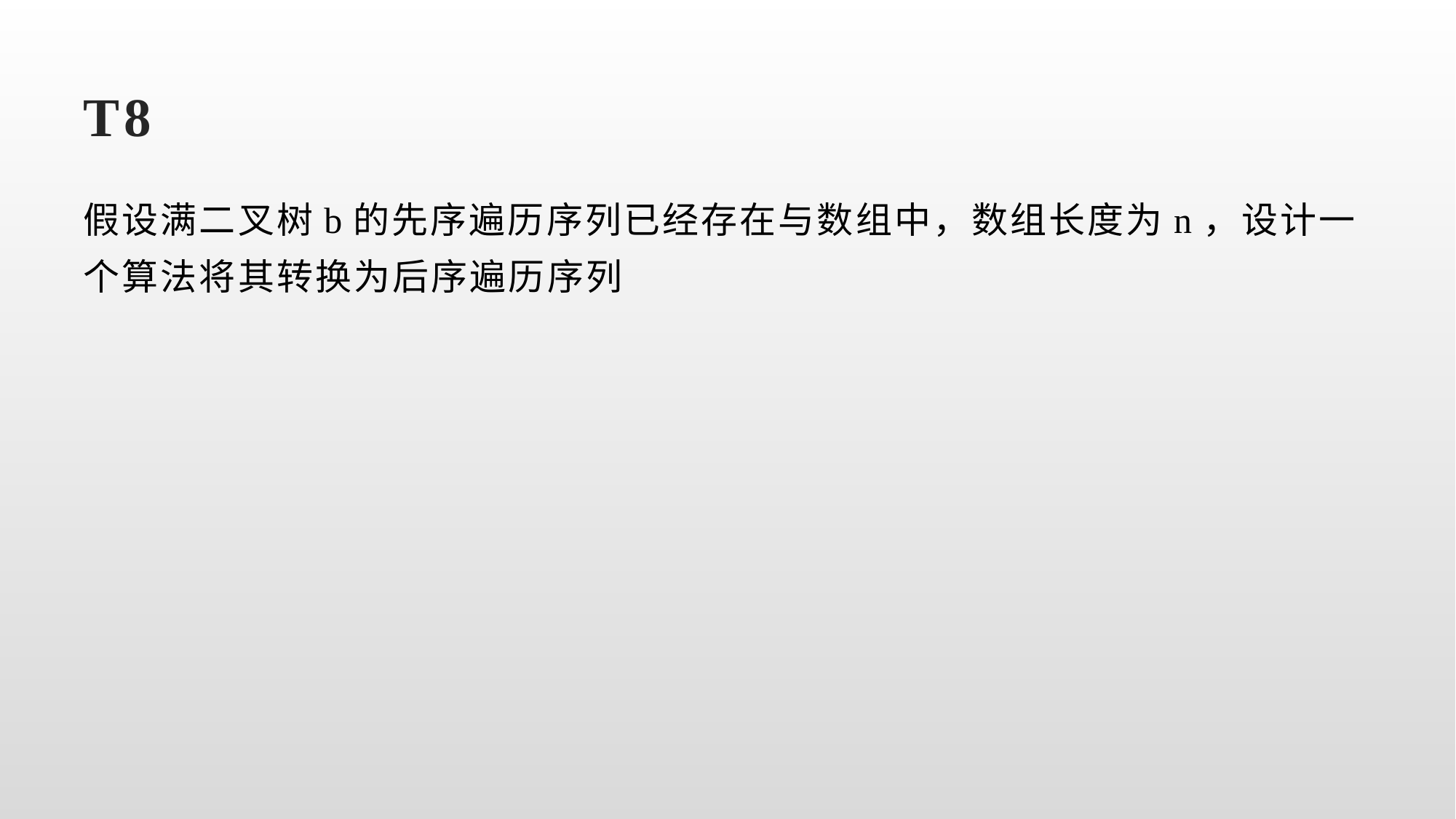

# T8
假设满二叉树b的先序遍历序列已经存在与数组中，数组长度为n，设计一个算法将其转换为后序遍历序列